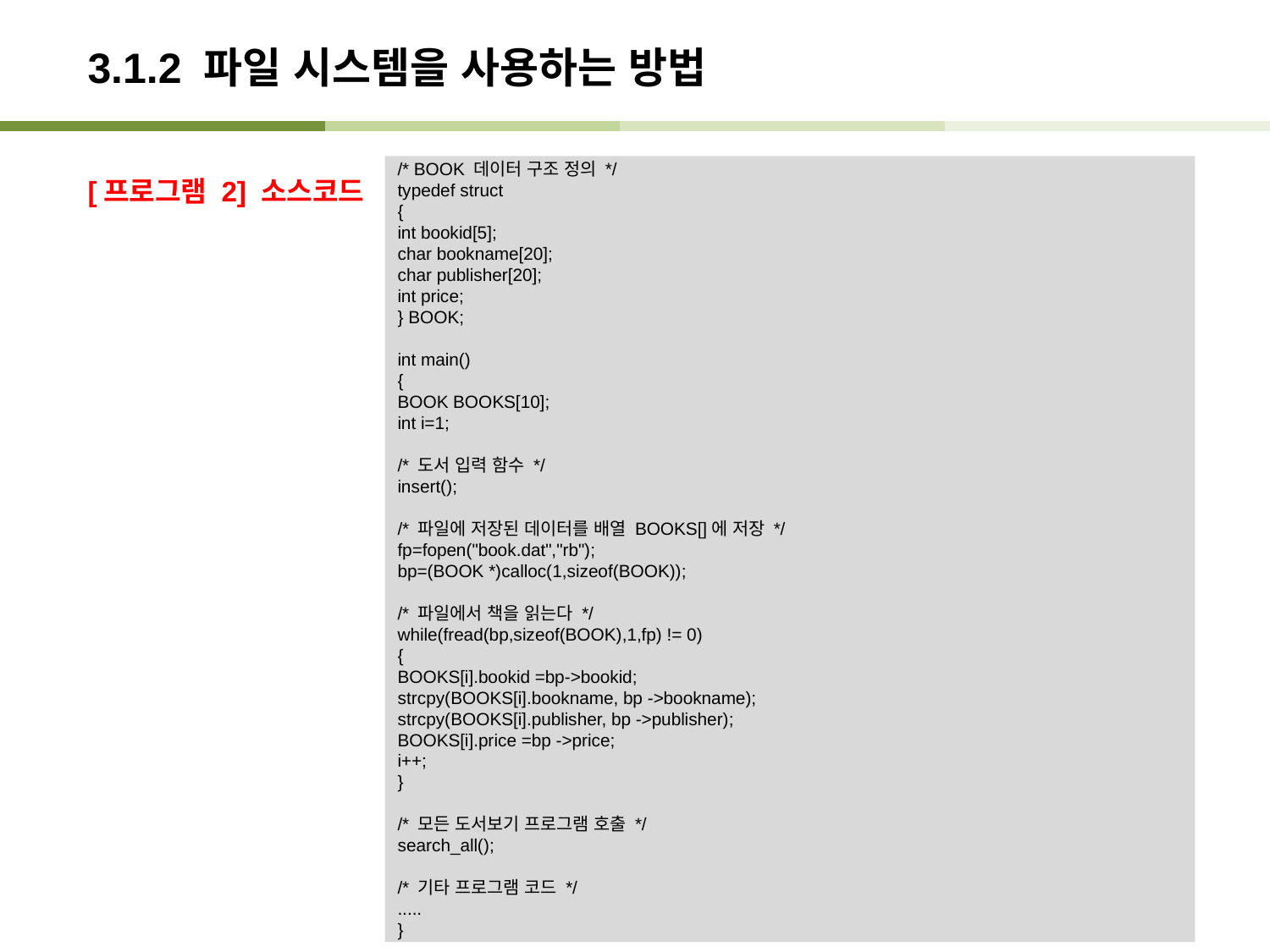

# 3.1.2 파일 시스템을 사용하는 방법
[프로그램 2] 소스코드
/* BOOK 데이터 구조 정의 */
typedef struct
{
int bookid[5];
char bookname[20];
char publisher[20];
int price;
} BOOK;

int main()
{
BOOK BOOKS[10];
int i=1;

/* 도서 입력 함수 */
insert();

/* 파일에 저장된 데이터를 배열 BOOKS[]에 저장 */
fp=fopen("book.dat","rb");
bp=(BOOK *)calloc(1,sizeof(BOOK));

/* 파일에서 책을 읽는다 */
while(fread(bp,sizeof(BOOK),1,fp) != 0)
{
BOOKS[i].bookid =bp->bookid;
strcpy(BOOKS[i].bookname, bp ->bookname);
strcpy(BOOKS[i].publisher, bp ->publisher);
BOOKS[i].price =bp ->price;
i++;
}

/* 모든 도서보기 프로그램 호출 */
search_all();

/* 기타 프로그램 코드 */
.....
}